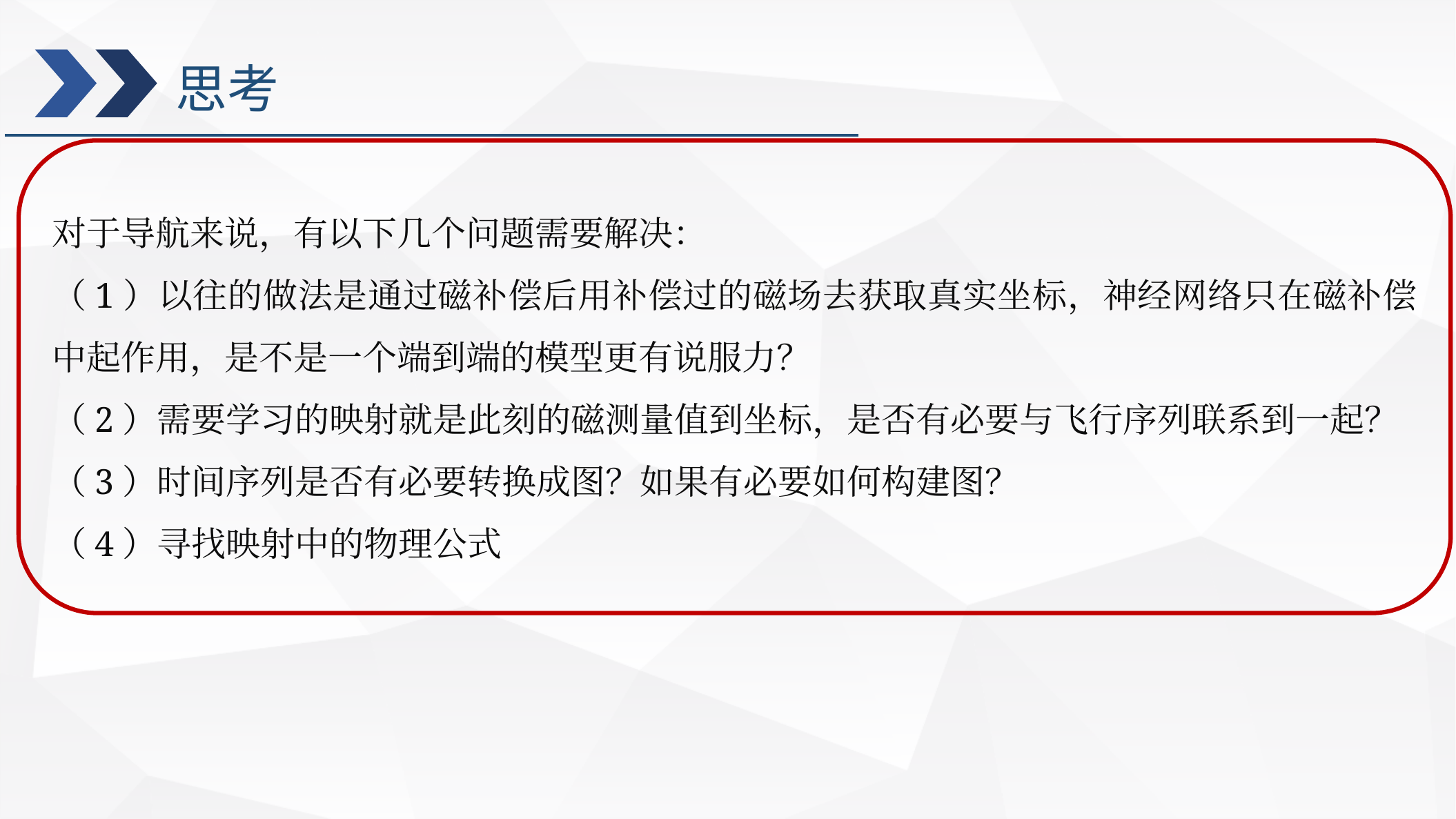

思考

对于导航来说，有以下几个问题需要解决：
（1）以往的做法是通过磁补偿后用补偿过的磁场去获取真实坐标，神经网络只在磁补偿中起作用，是不是一个端到端的模型更有说服力？
（2）需要学习的映射就是此刻的磁测量值到坐标，是否有必要与飞行序列联系到一起？
（3）时间序列是否有必要转换成图？如果有必要如何构建图？
（4）寻找映射中的物理公式